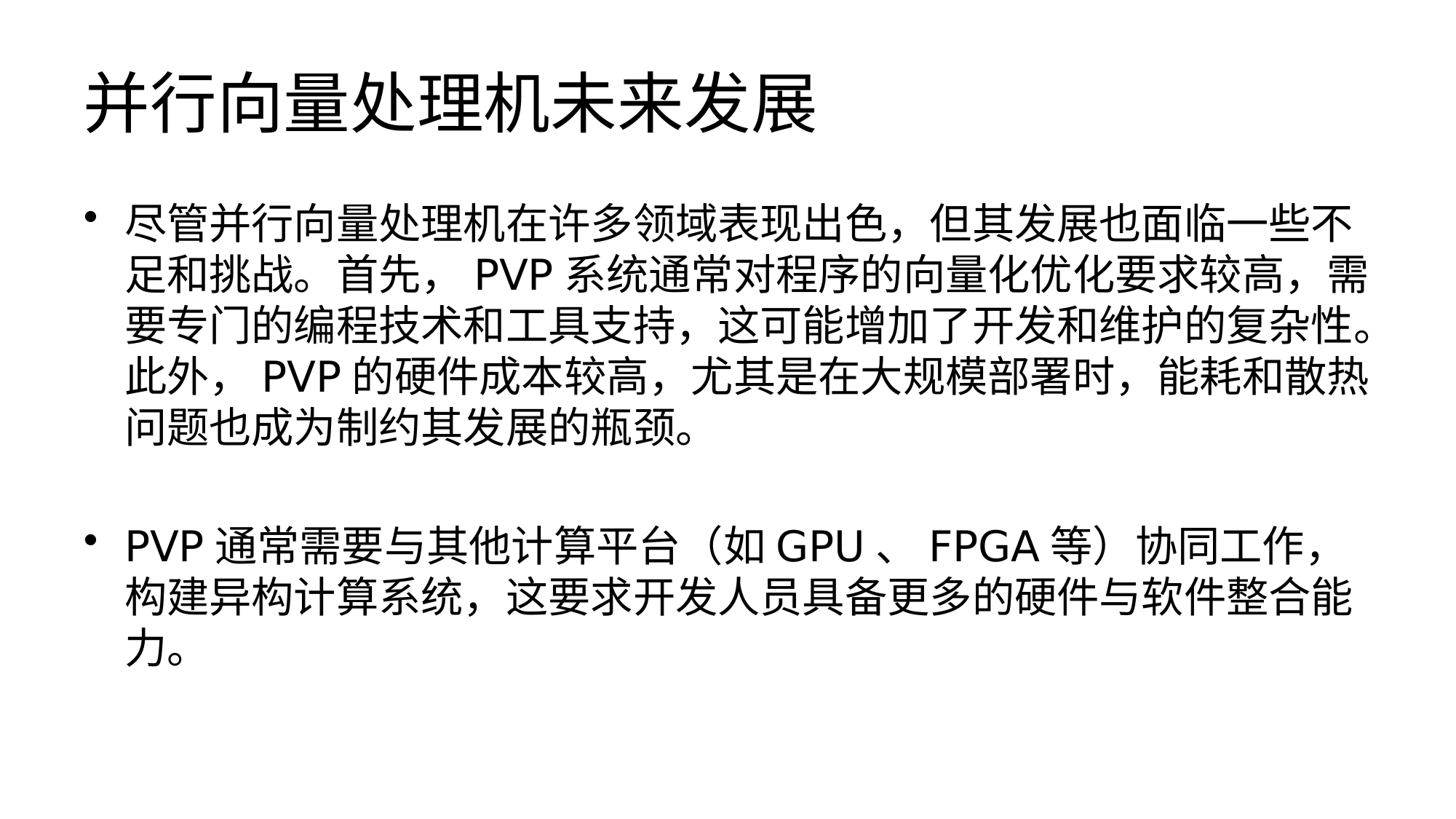

# 并行向量处理机未来发展
尽管并行向量处理机在许多领域表现出色，但其发展也面临一些不足和挑战。首先，PVP系统通常对程序的向量化优化要求较高，需要专门的编程技术和工具支持，这可能增加了开发和维护的复杂性。此外，PVP的硬件成本较高，尤其是在大规模部署时，能耗和散热问题也成为制约其发展的瓶颈。

PVP通常需要与其他计算平台（如GPU、FPGA等）协同工作，构建异构计算系统，这要求开发人员具备更多的硬件与软件整合能力。
44